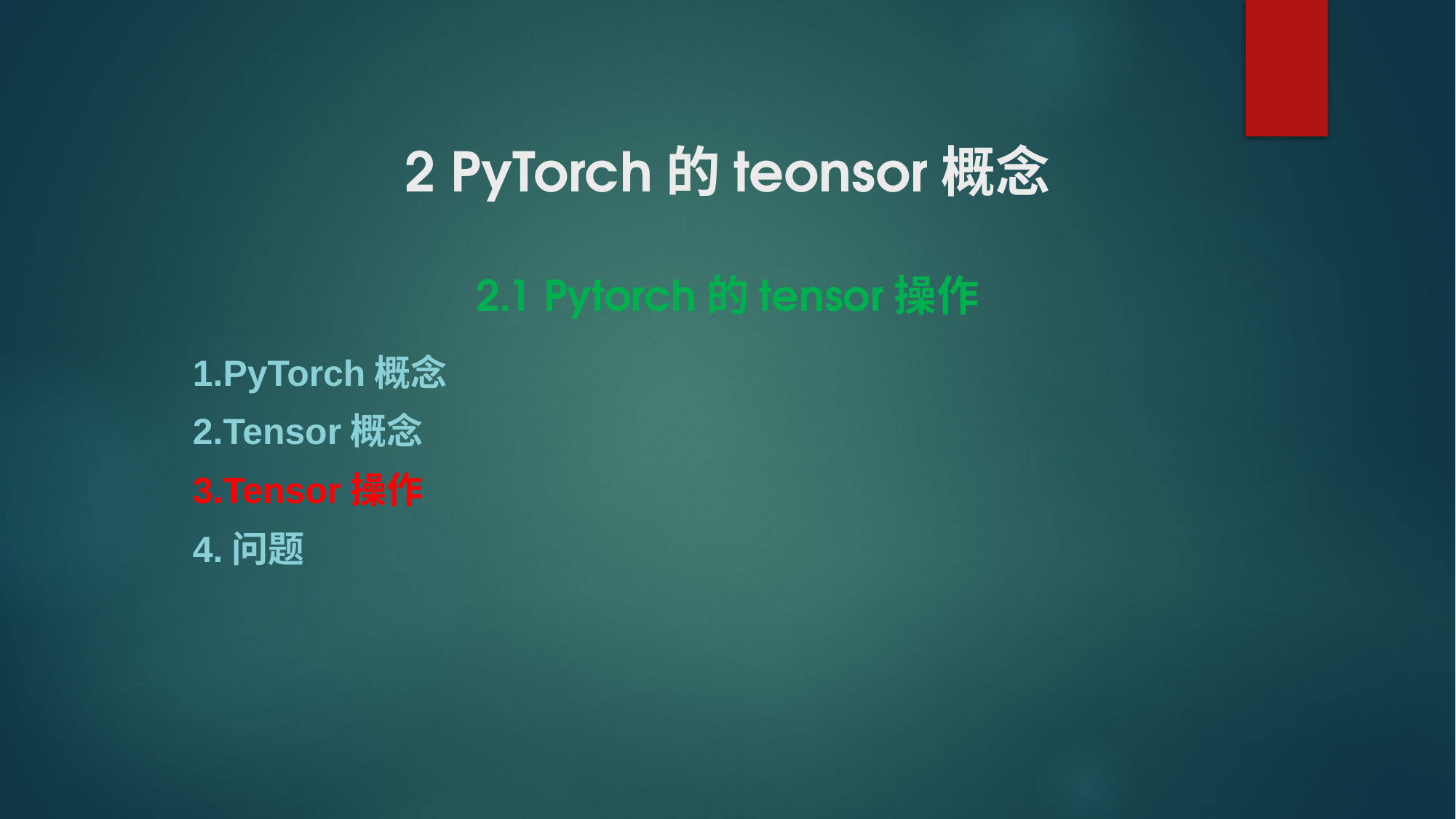

# 2 PyTorch的teonsor概念 2.1 Pytorch的tensor操作
1.PyTorch概念
2.Tensor概念
3.Tensor操作
4.问题